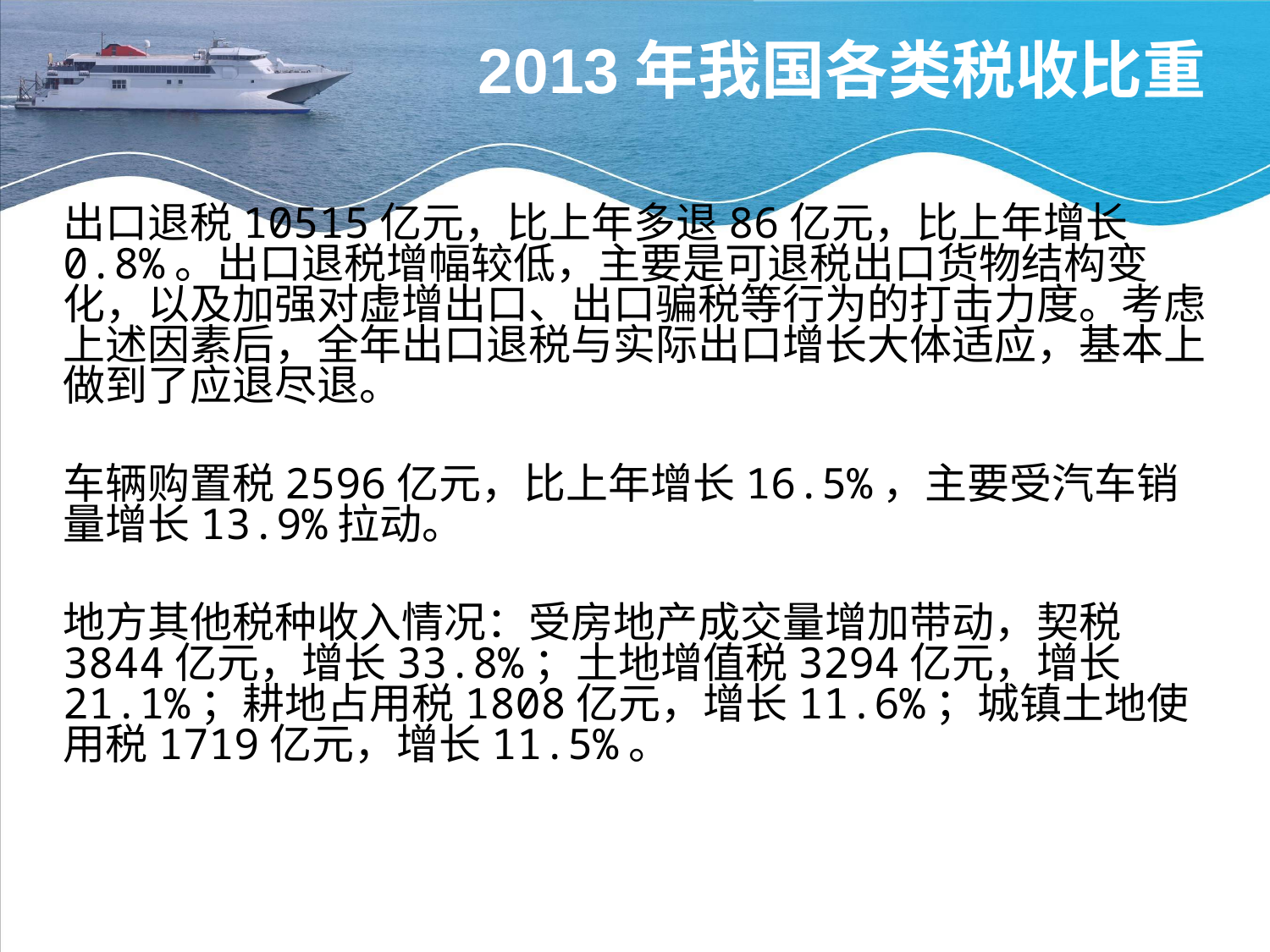

2013年我国各类税收比重
出口退税10515亿元，比上年多退86亿元，比上年增长0.8%。出口退税增幅较低，主要是可退税出口货物结构变化，以及加强对虚增出口、出口骗税等行为的打击力度。考虑上述因素后，全年出口退税与实际出口增长大体适应，基本上做到了应退尽退。

车辆购置税2596亿元，比上年增长16.5%，主要受汽车销量增长13.9%拉动。

地方其他税种收入情况：受房地产成交量增加带动，契税3844亿元，增长33.8%；土地增值税3294亿元，增长21.1%；耕地占用税1808亿元，增长11.6%；城镇土地使用税1719亿元，增长11.5%。